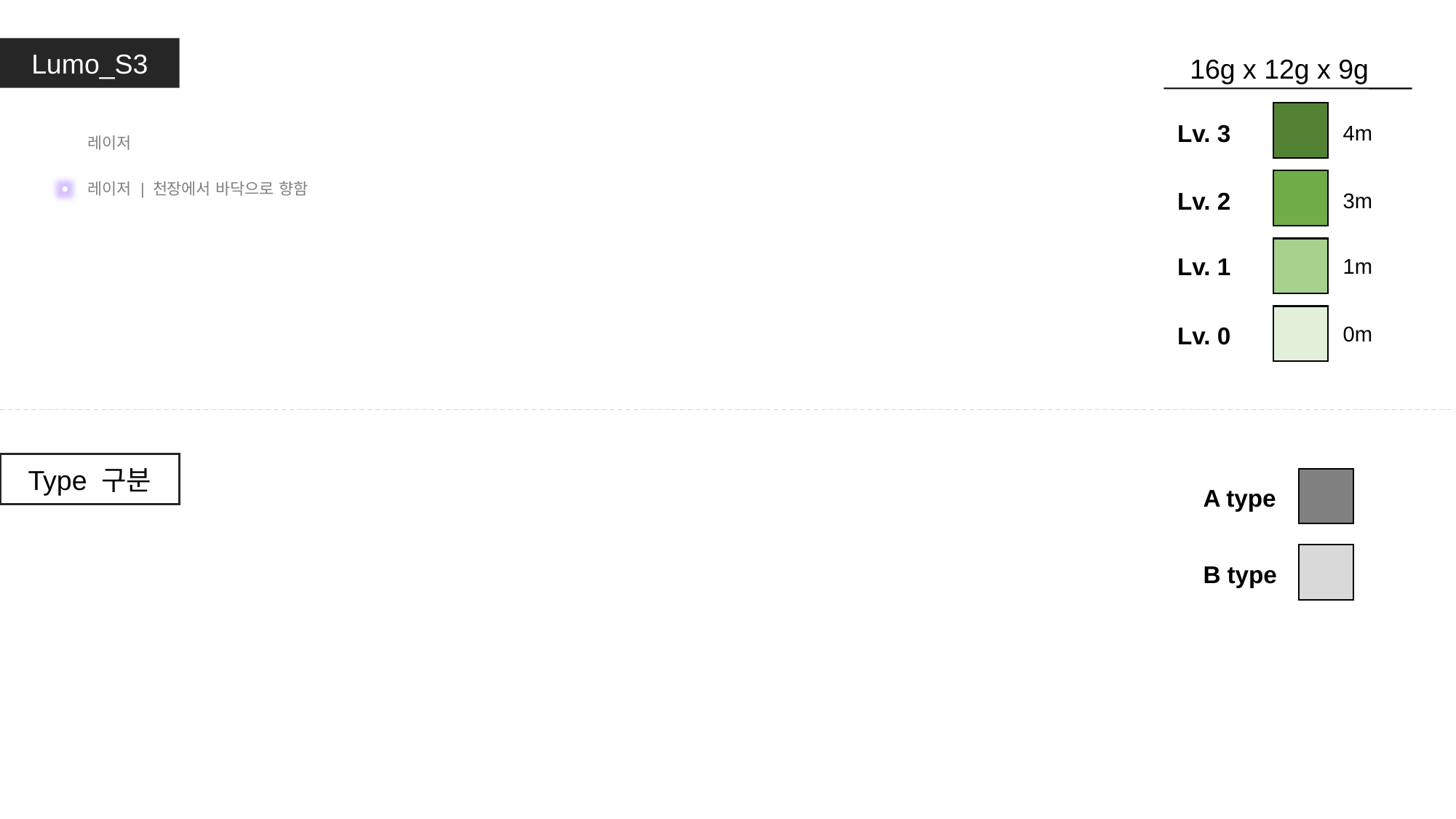

Lumo_S3
16g x 12g x 9g

Lv. 3
4m
레이저

레이저 | 천장에서 바닥으로 향함
Lv. 2
3m

Lv. 1
1m

Lv. 0
0m
Type 구분

A type

B type